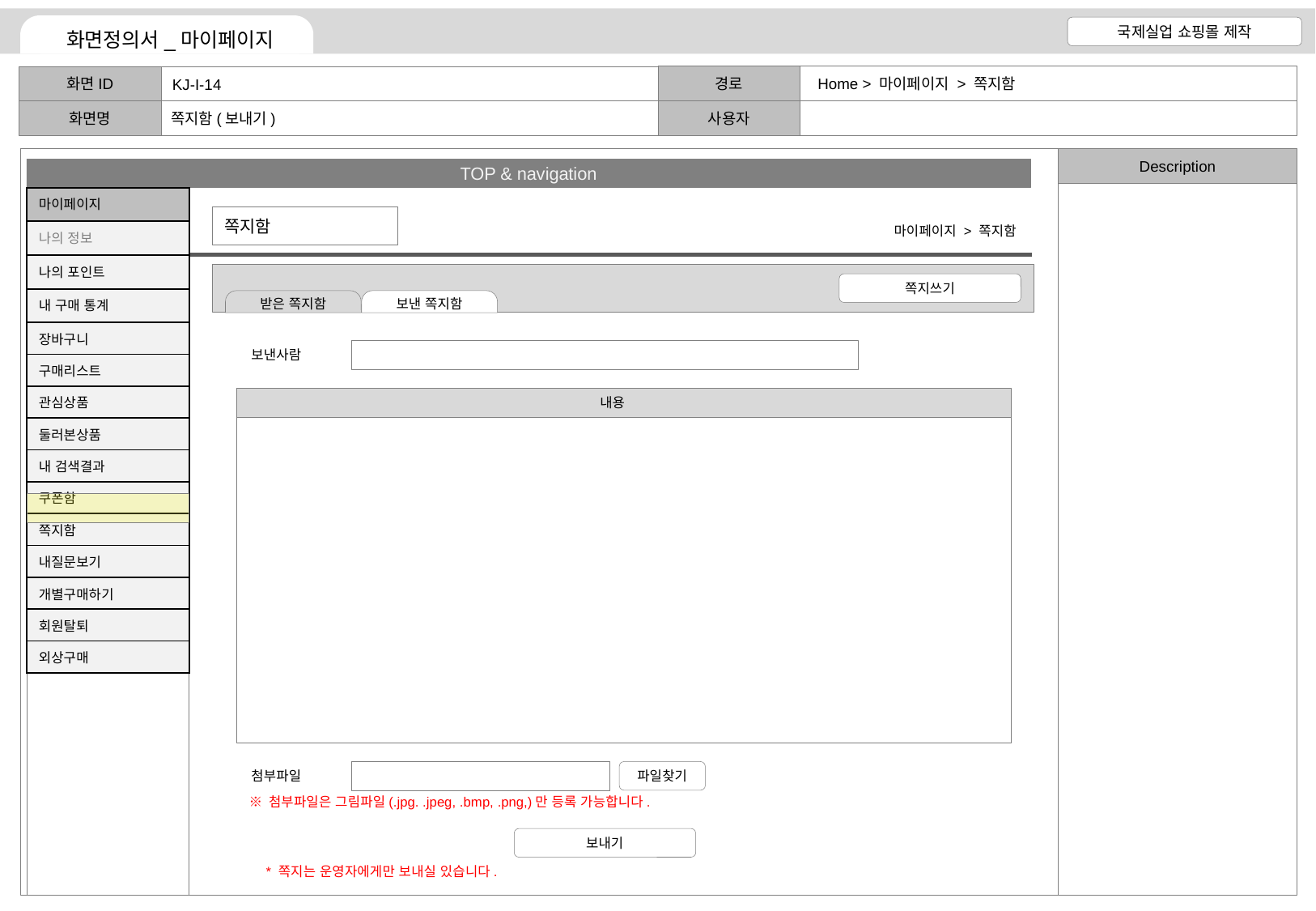

Home > 마이페이지 > 쪽지함
KJ-I-14
쪽지함(보내기)

쪽지함
마이페이지 > 쪽지함

쪽지쓰기
받은 쪽지함
보낸 쪽지함
보낸사람

내용

첨부파일

파일찾기
※ 첨부파일은 그림파일(.jpg. .jpeg, .bmp, .png,)만 등록 가능합니다.
보내기
* 쪽지는 운영자에게만 보내실 있습니다.